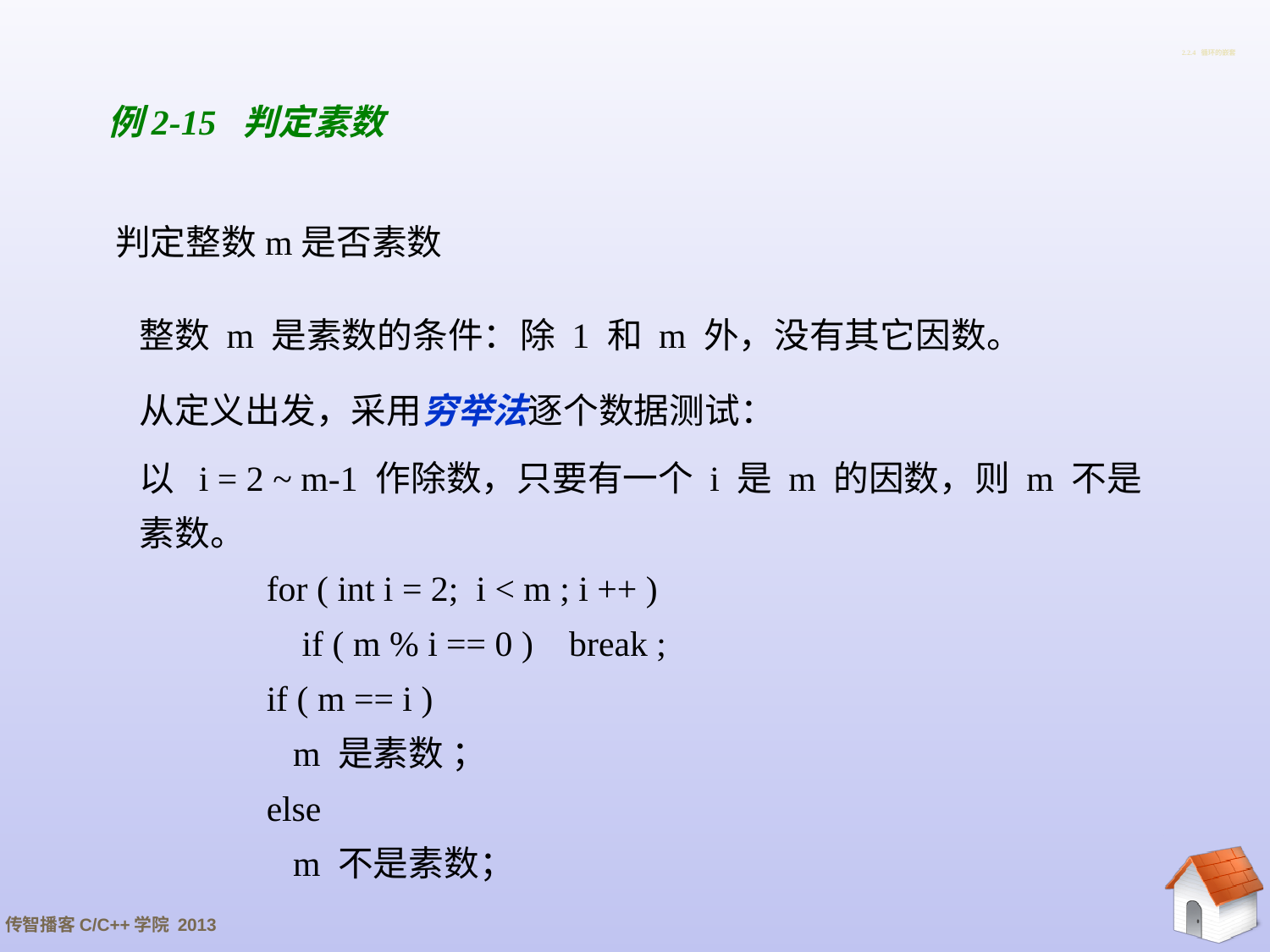

# 2.2.4  循环的嵌套
例2-15  判定素数
判定整数m是否素数
整数 m 是素数的条件：	除 1 和 m 外，没有其它因数。
从定义出发，采用穷举法逐个数据测试：
以  i = 2 ~ m-1 作除数，只要有一个 i 是 m 的因数，则 m 不是素数。
	for ( int i = 2;  i < m ; i ++ )
	    if ( m % i == 0 )    break ;
	if ( m == i )
	   m 是素数 ；
	else
	   m 不是素数；